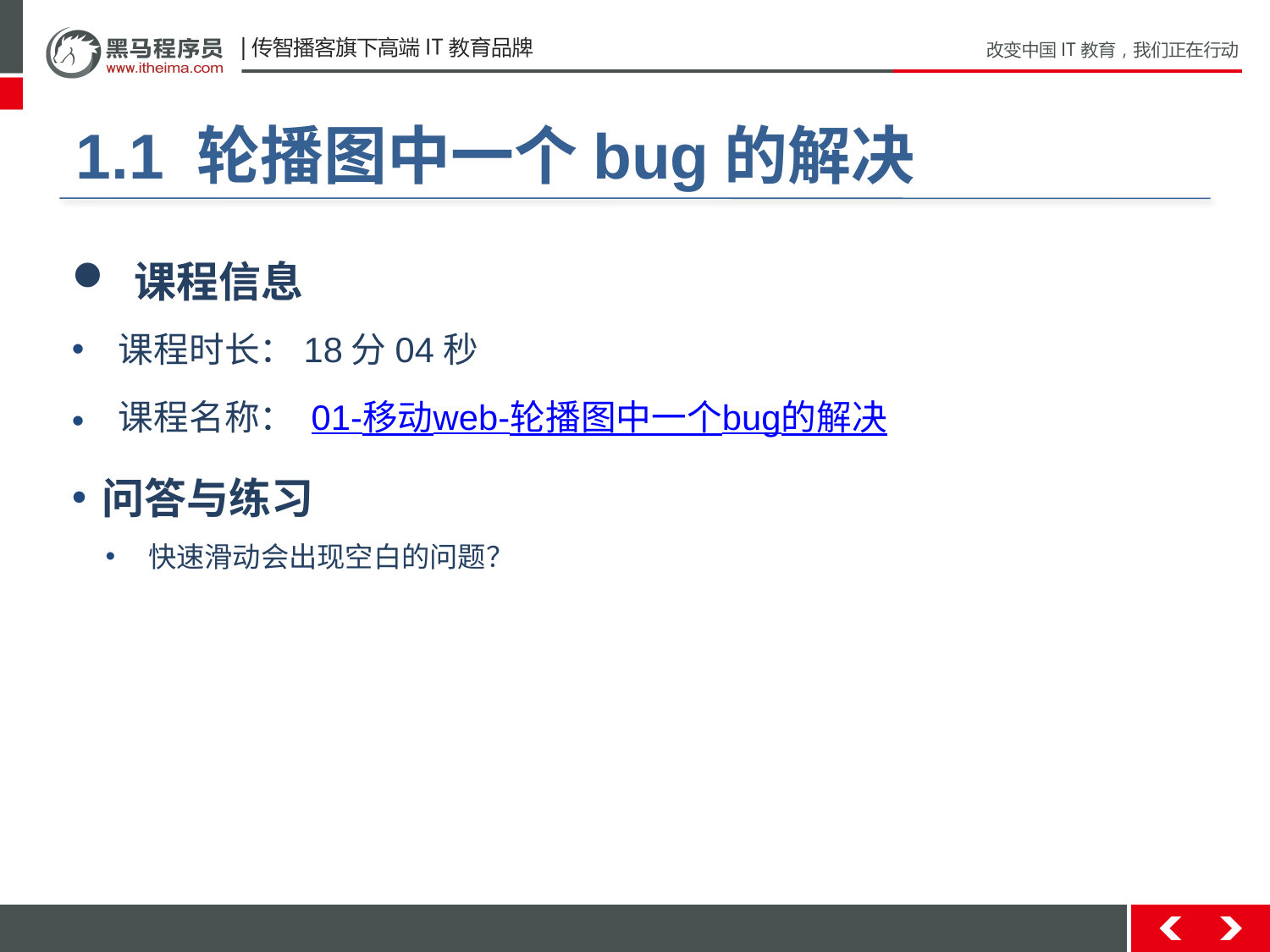

#
1.1 轮播图中一个bug的解决
 课程信息
 课程时长：18分04秒
 课程名称： 01-移动web-轮播图中一个bug的解决
问答与练习
 快速滑动会出现空白的问题？